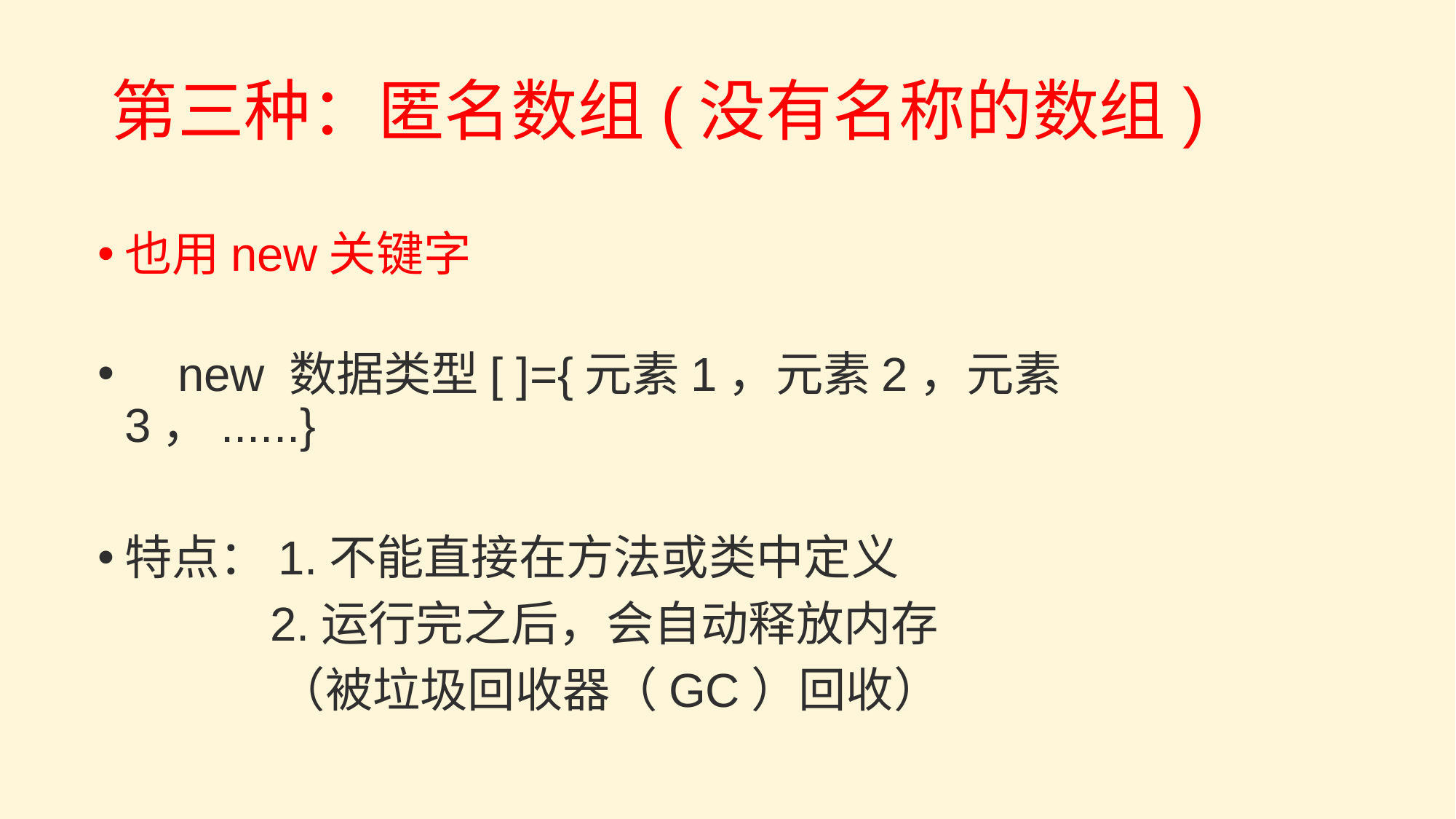

第三种：匿名数组(没有名称的数组)
也用new关键字

    new 数据类型[ ]={元素1，元素2，元素3，......}

特点：1.不能直接在方法或类中定义
             2.运行完之后，会自动释放内存
                （被垃圾回收器（GC）回收）